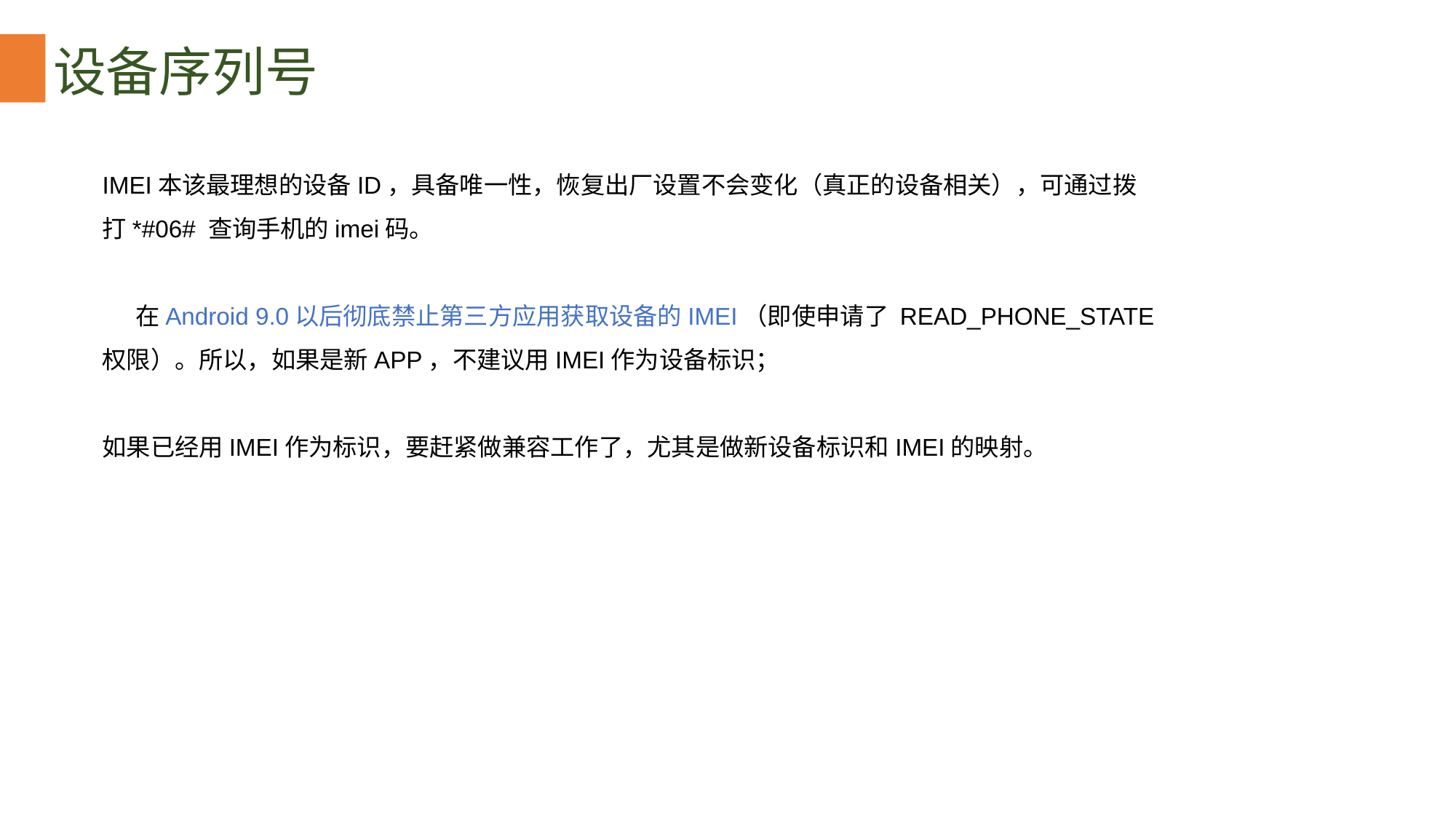

设备序列号
IMEI本该最理想的设备ID，具备唯一性，恢复出厂设置不会变化（真正的设备相关），可通过拨打*#06# 查询手机的imei码。

     在Android 9.0以后彻底禁止第三方应用获取设备的IMEI（即使申请了 READ_PHONE_STATE 权限）。所以，如果是新APP，不建议用IMEI作为设备标识；

如果已经用IMEI作为标识，要赶紧做兼容工作了，尤其是做新设备标识和IMEI的映射。